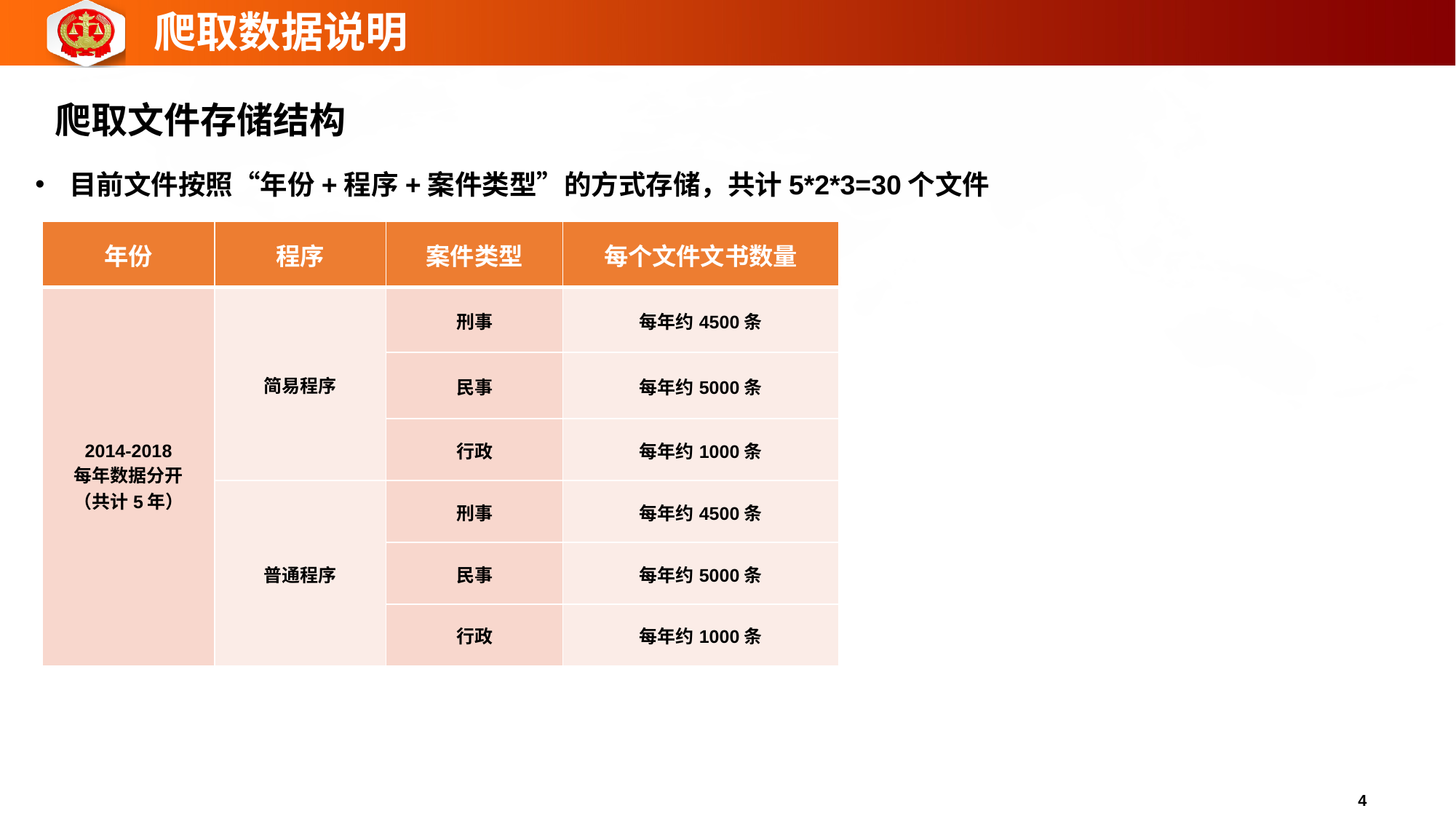

爬取数据说明
爬取文件存储结构
目前文件按照“年份+程序+案件类型”的方式存储，共计5*2*3=30个文件
| 年份 | 程序 | 案件类型 | 每个文件文书数量 |
| --- | --- | --- | --- |
| 2014-2018 每年数据分开 （共计5年） | 简易程序 | 刑事 | 每年约4500条 |
|  |  | 民事 | 每年约5000条 |
|  |  | 行政 | 每年约1000条 |
|  | 普通程序 | 刑事 | 每年约4500条 |
|  |  | 民事 | 每年约5000条 |
|  |  | 行政 | 每年约1000条 |